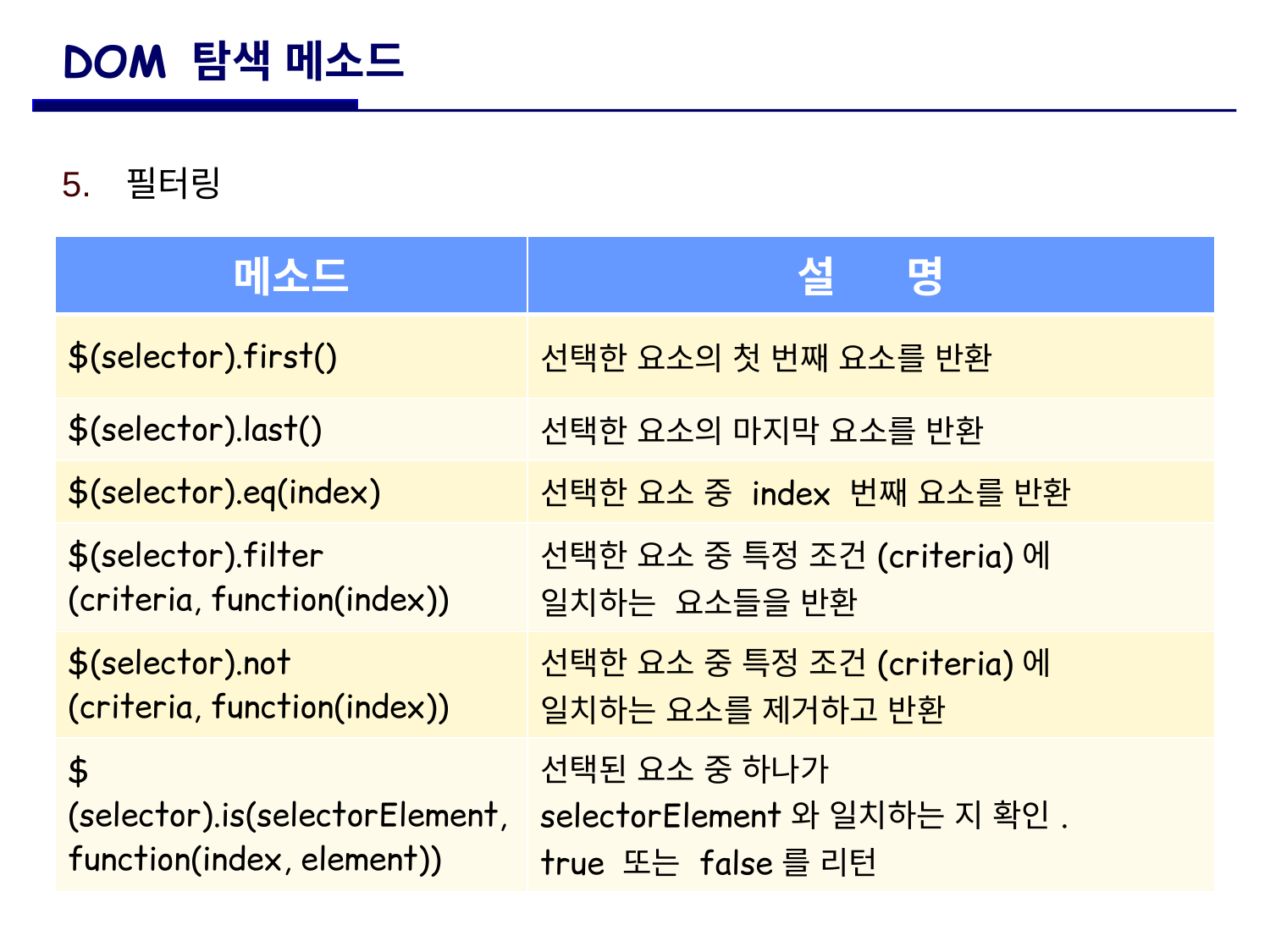

# DOM 탐색 메소드
필터링
| 메소드 | 설 명 |
| --- | --- |
| $(selector).first() | 선택한 요소의 첫 번째 요소를 반환 |
| $(selector).last() | 선택한 요소의 마지막 요소를 반환 |
| $(selector).eq(index) | 선택한 요소 중 index 번째 요소를 반환 |
| $(selector).filter (criteria, function(index)) | 선택한 요소 중 특정 조건(criteria)에 일치하는 요소들을 반환 |
| $(selector).not (criteria, function(index)) | 선택한 요소 중 특정 조건(criteria)에 일치하는 요소를 제거하고 반환 |
| $(selector).is(selectorElement, function(index, element)) | 선택된 요소 중 하나가 selectorElement와 일치하는 지 확인. true 또는 false를 리턴 |